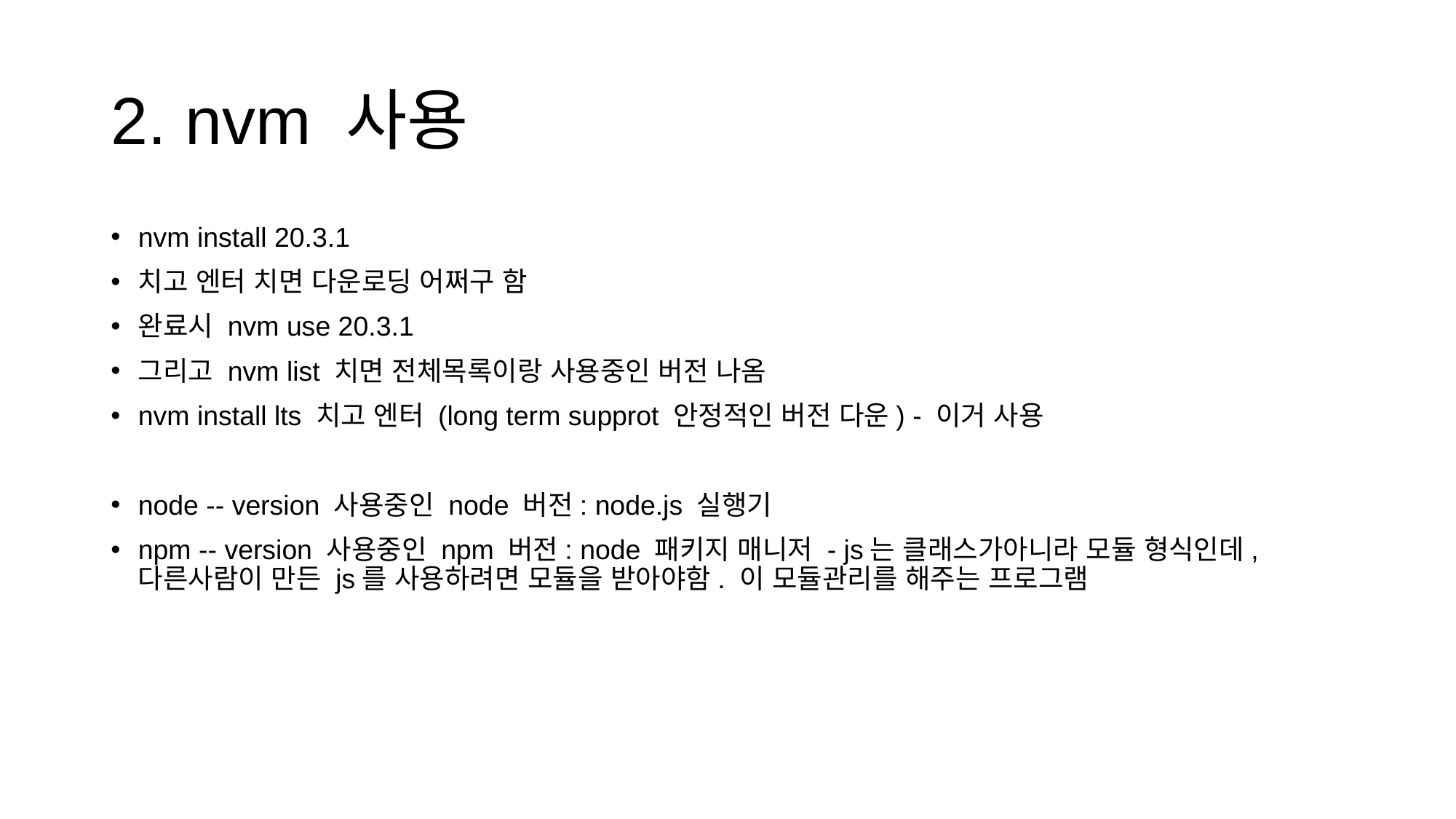

# 2. nvm 사용
nvm install 20.3.1
치고 엔터 치면 다운로딩 어쩌구 함
완료시 nvm use 20.3.1
그리고 nvm list 치면 전체목록이랑 사용중인 버전 나옴
nvm install lts 치고 엔터 (long term supprot 안정적인 버전 다운) - 이거 사용

node -- version 사용중인 node 버전: node.js 실행기
npm -- version 사용중인 npm 버전: node 패키지 매니저 - js는 클래스가아니라 모듈 형식인데, 다른사람이 만든 js를 사용하려면 모듈을 받아야함. 이 모듈관리를 해주는 프로그램